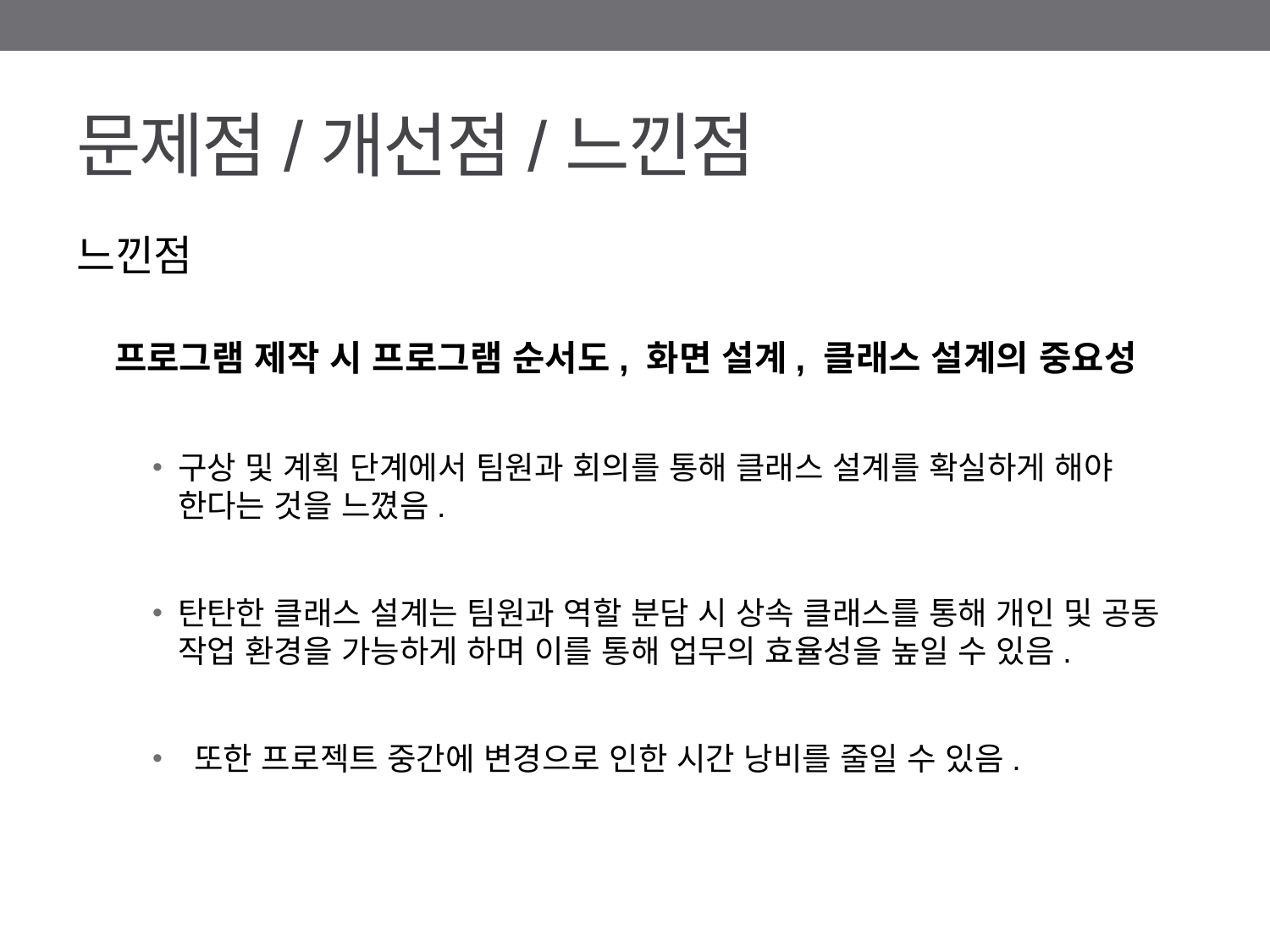

# 문제점/개선점/느낀점
느낀점

프로그램 제작 시 프로그램 순서도, 화면 설계, 클래스 설계의 중요성

구상 및 계획 단계에서 팀원과 회의를 통해 클래스 설계를 확실하게 해야 한다는 것을 느꼈음.

탄탄한 클래스 설계는 팀원과 역할 분담 시 상속 클래스를 통해 개인 및 공동 작업 환경을 가능하게 하며 이를 통해 업무의 효율성을 높일 수 있음.

 또한 프로젝트 중간에 변경으로 인한 시간 낭비를 줄일 수 있음.